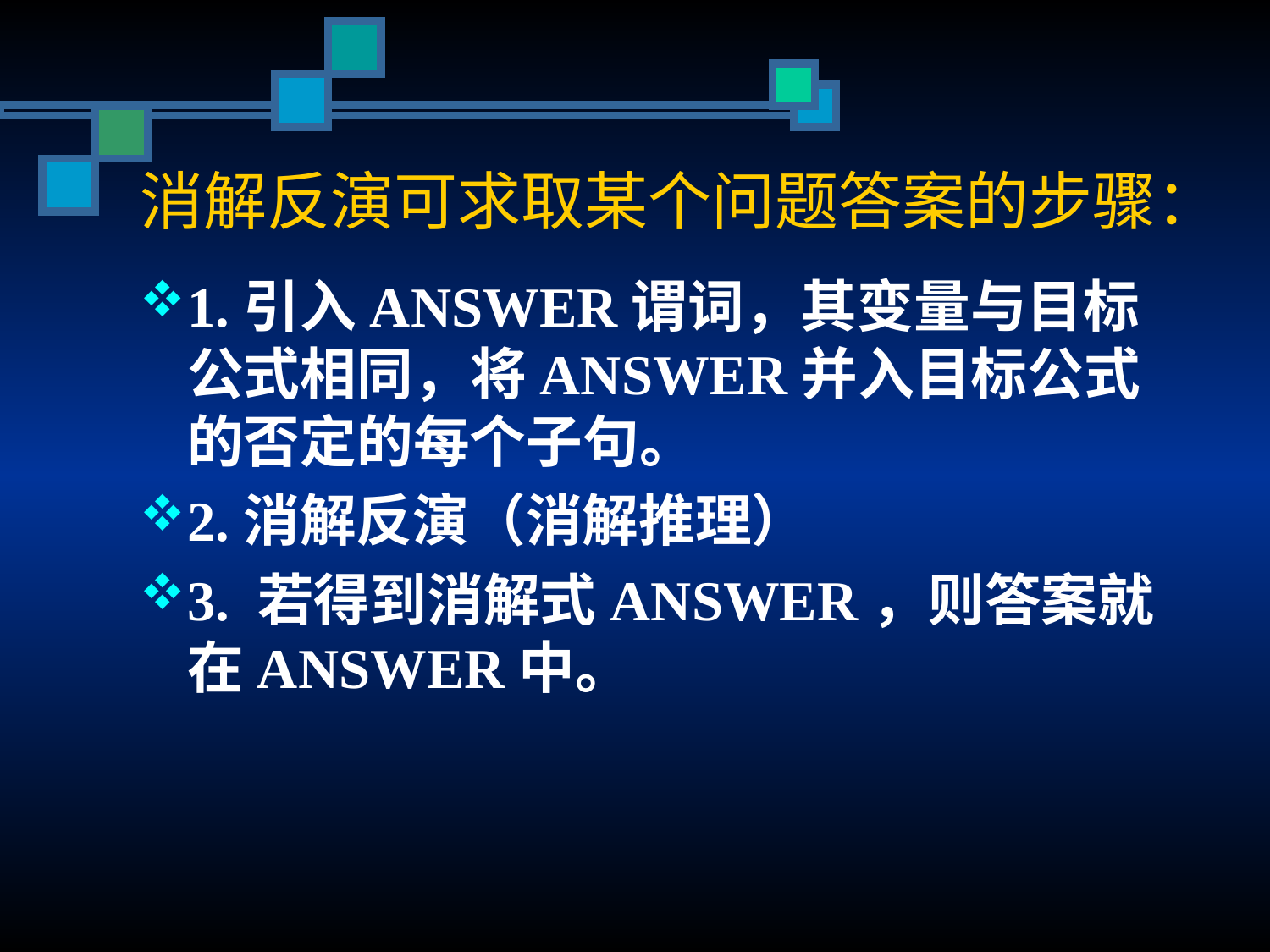

# 消解反演可求取某个问题答案的步骤：
1.引入ANSWER谓词，其变量与目标公式相同，将ANSWER并入目标公式的否定的每个子句。
2.消解反演（消解推理）
3. 若得到消解式ANSWER，则答案就在ANSWER中。